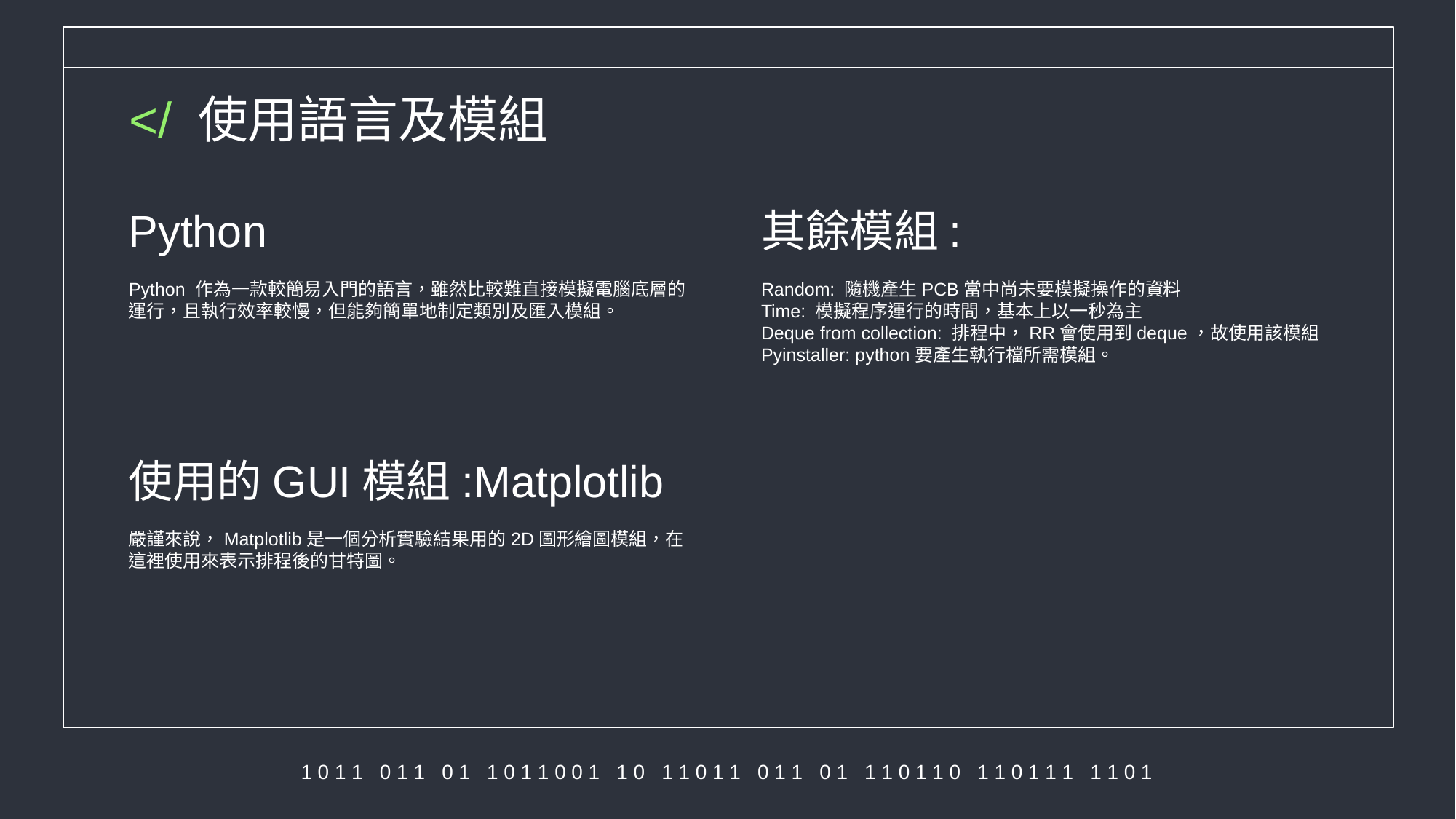

</ 使用語言及模組
# Python
其餘模組:
Python 作為一款較簡易入門的語言，雖然比較難直接模擬電腦底層的運行，且執行效率較慢，但能夠簡單地制定類別及匯入模組。
Random: 隨機產生PCB當中尚未要模擬操作的資料
Time: 模擬程序運行的時間，基本上以一秒為主
Deque from collection: 排程中，RR會使用到deque，故使用該模組
Pyinstaller: python要產生執行檔所需模組。
使用的GUI模組:Matplotlib
嚴謹來說，Matplotlib是一個分析實驗結果用的2D圖形繪圖模組，在這裡使用來表示排程後的甘特圖。